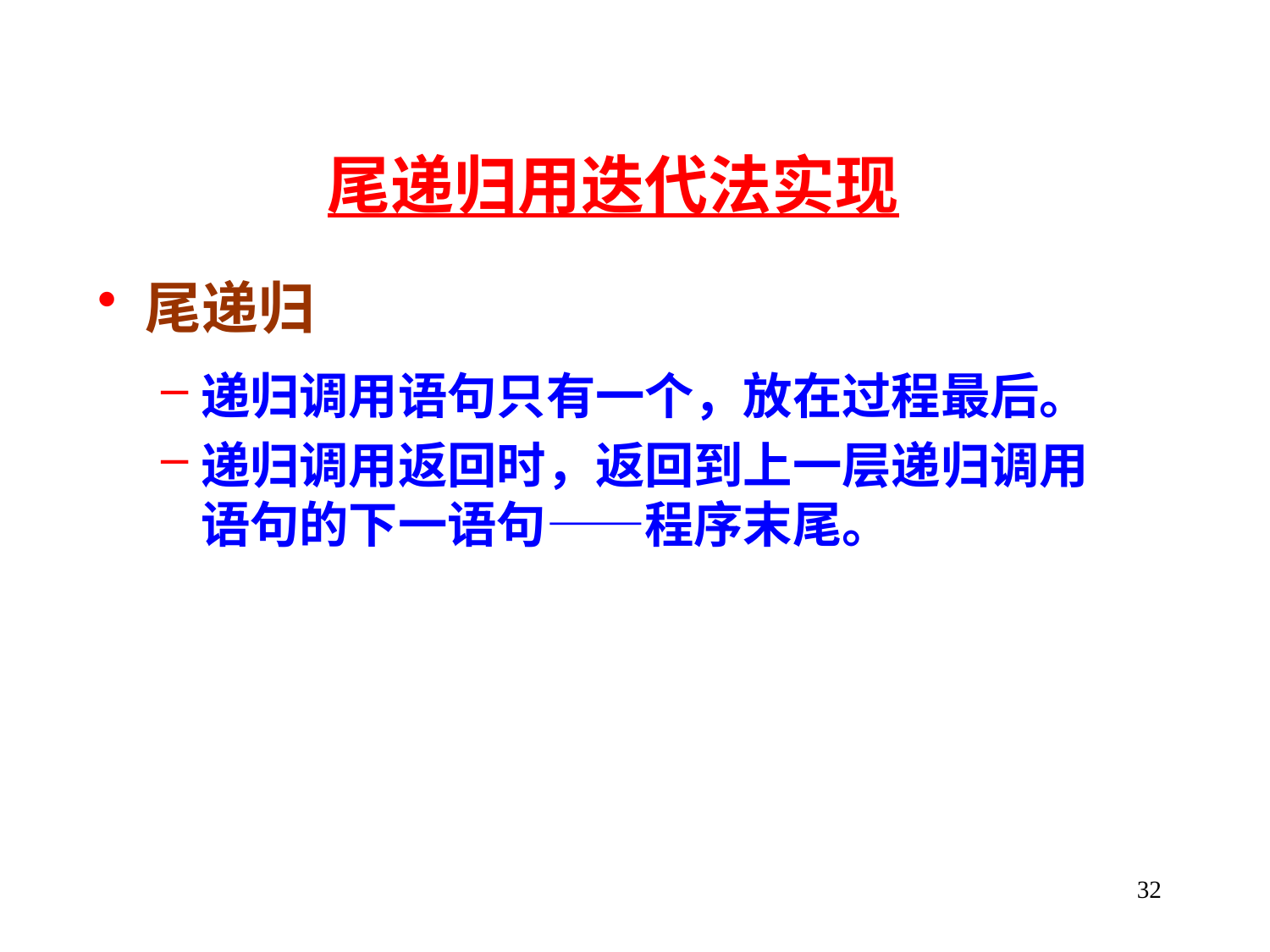

尾递归用迭代法实现
尾递归
递归调用语句只有一个，放在过程最后。
递归调用返回时，返回到上一层递归调用语句的下一语句——程序末尾。
32